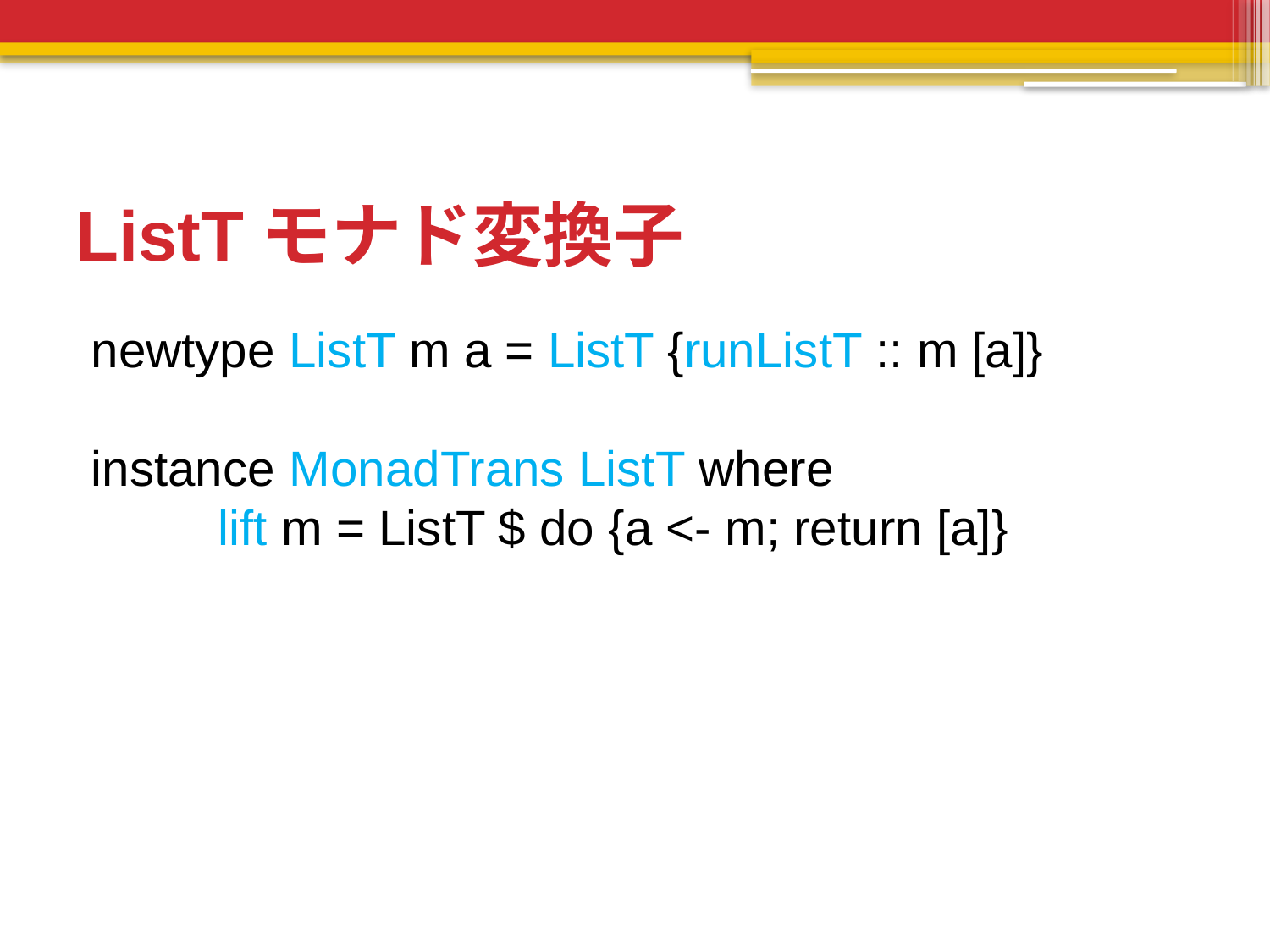

# ListTモナド変換子
newtype ListT m a = ListT {runListT :: m [a]}
instance MonadTrans ListT where
	lift m = ListT $ do {a <- m; return [a]}